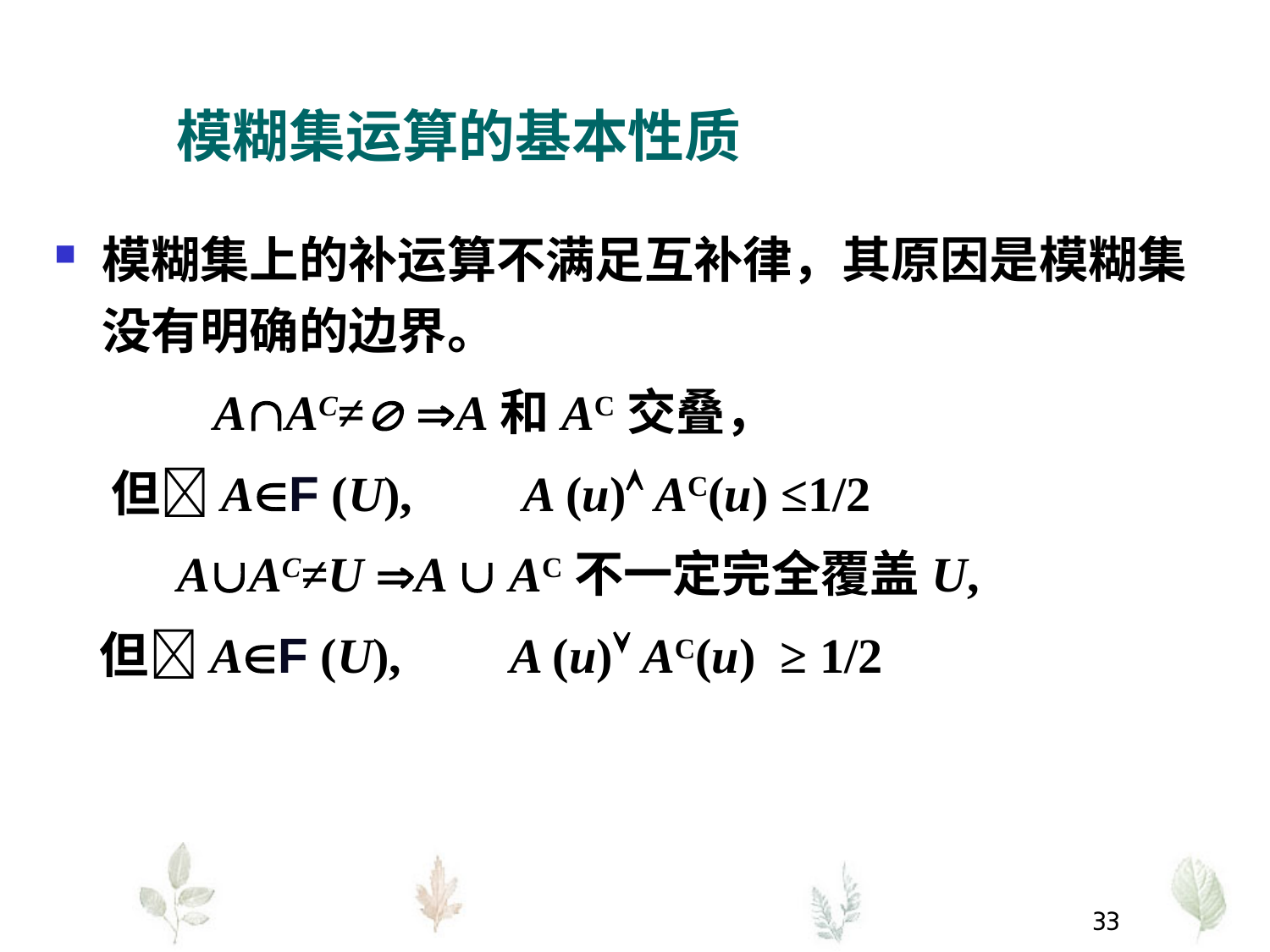

模糊集运算的基本性质
模糊集上的补运算不满足互补律，其原因是模糊集没有明确的边界。
             A∩AC≠∅ ⇒A和AC交叠，
    但∀A∈F (U),         A (u)∧ AC(u) ≤1/2
          A∪AC≠U ⇒A ∪ AC不一定完全覆盖U,
   但∀A∈F (U),         A (u)∨ AC(u)  ≥ 1/2

33